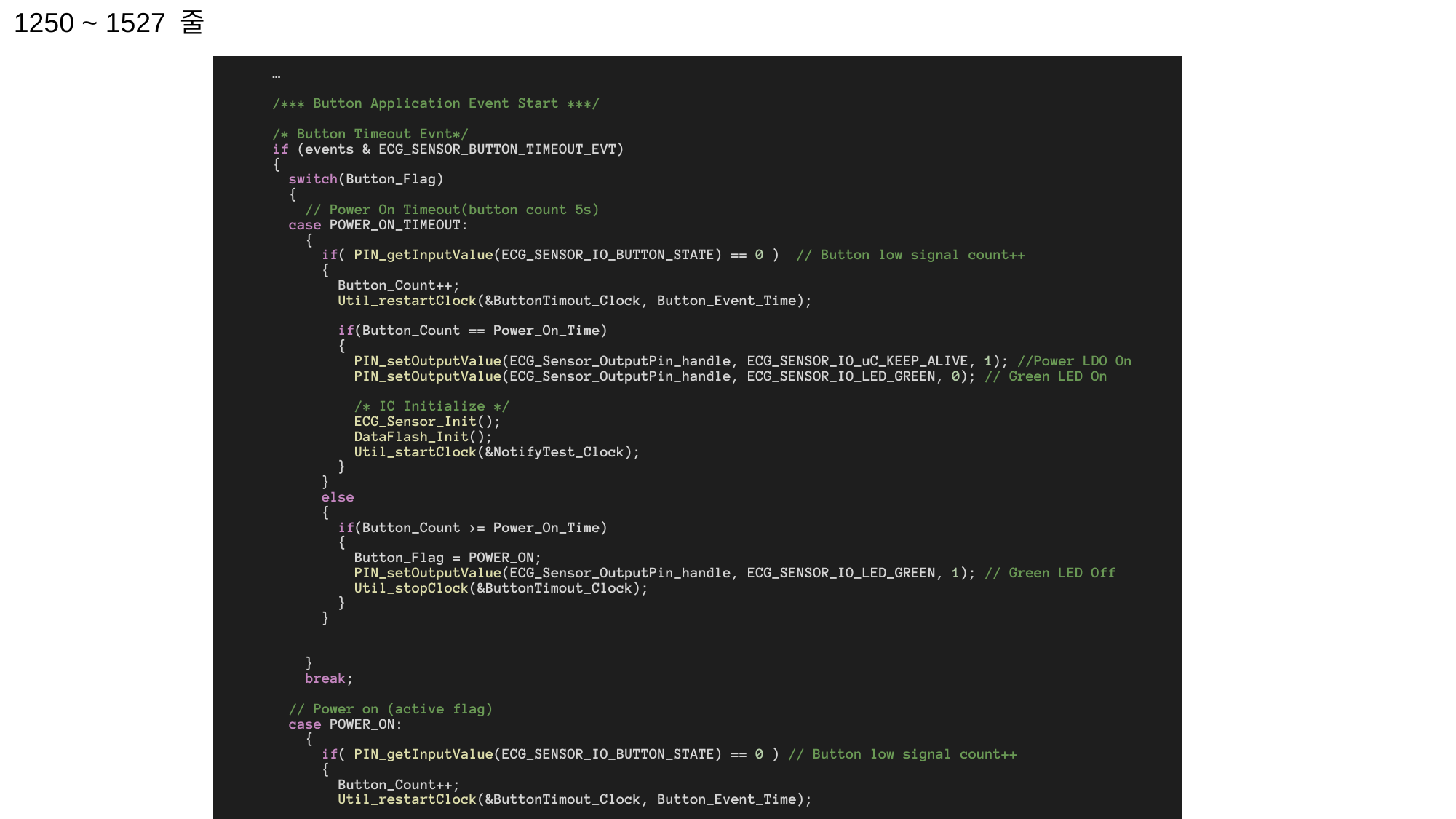

1250 ~ 1527 줄
| …       /\*\*\* Button Application Event Start \*\*\*/              /\* Button Timeout Evnt\*/       if (events & ECG\_SENSOR\_BUTTON\_TIMEOUT\_EVT)       {         switch(Button\_Flag)         {           // Power On Timeout(button count 5s)         case POWER\_ON\_TIMEOUT:           {             if( PIN\_getInputValue(ECG\_SENSOR\_IO\_BUTTON\_STATE) == 0 )  // Button low signal count++             {               Button\_Count++;               Util\_restartClock(&ButtonTimout\_Clock, Button\_Event\_Time);                              if(Button\_Count == Power\_On\_Time)               {                 PIN\_setOutputValue(ECG\_Sensor\_OutputPin\_handle, ECG\_SENSOR\_IO\_uC\_KEEP\_ALIVE, 1); //Power LDO On                 PIN\_setOutputValue(ECG\_Sensor\_OutputPin\_handle, ECG\_SENSOR\_IO\_LED\_GREEN, 0); // Green LED On                                  /\* IC Initialize \*/                 ECG\_Sensor\_Init();                 DataFlash\_Init();                 Util\_startClock(&NotifyTest\_Clock);               }             }             else             {               if(Button\_Count >= Power\_On\_Time)               {                 Button\_Flag = POWER\_ON;                 PIN\_setOutputValue(ECG\_Sensor\_OutputPin\_handle, ECG\_SENSOR\_IO\_LED\_GREEN, 1); // Green LED Off                 Util\_stopClock(&ButtonTimout\_Clock);               }             }               }           break;                    // Power on (active flag)         case POWER\_ON:           {             if( PIN\_getInputValue(ECG\_SENSOR\_IO\_BUTTON\_STATE) == 0 ) // Button low signal count++             {               Button\_Count++;               Util\_restartClock(&ButtonTimout\_Clock, Button\_Event\_Time);                              if( Button\_Count == Power\_Off\_Time ) // Power off LED = Red on               {                 PIN\_setOutputValue(ECG\_Sensor\_OutputPin\_handle, ECG\_SENSOR\_IO\_LED\_RED, 0); // Red LED On                 Util\_stopClock(&LEDOnOff\_Clock);               }               else if( Button\_Count == UART\_Mode\_Time )  // UART Mode LED = Red On, Green On               {                 PIN\_setOutputValue(ECG\_Sensor\_OutputPin\_handle, ECG\_SENSOR\_IO\_LED\_GREEN, 0); // Green LED On                 PIN\_setOutputValue(ECG\_Sensor\_OutputPin\_handle, ECG\_SENSOR\_IO\_LED\_RED, 0); // Red LED On               }             }             else  // Button High signal             {               if((Button\_Count >= Power\_Off\_Time) && (Button\_Count < UART\_Mode\_Time)) // Power off               {                 GapAdv\_disable(advHandleLongRange); // Advertising Off                 GapAdv\_disable(advHandleLegacy); // Advertising Off                 PIN\_setOutputValue(ECG\_Sensor\_OutputPin\_handle, ECG\_SENSOR\_IO\_uC\_KEEP\_ALIVE, 0); //Power LDO Off                 Button\_Flag = POWER\_OFF;               } |
| --- |